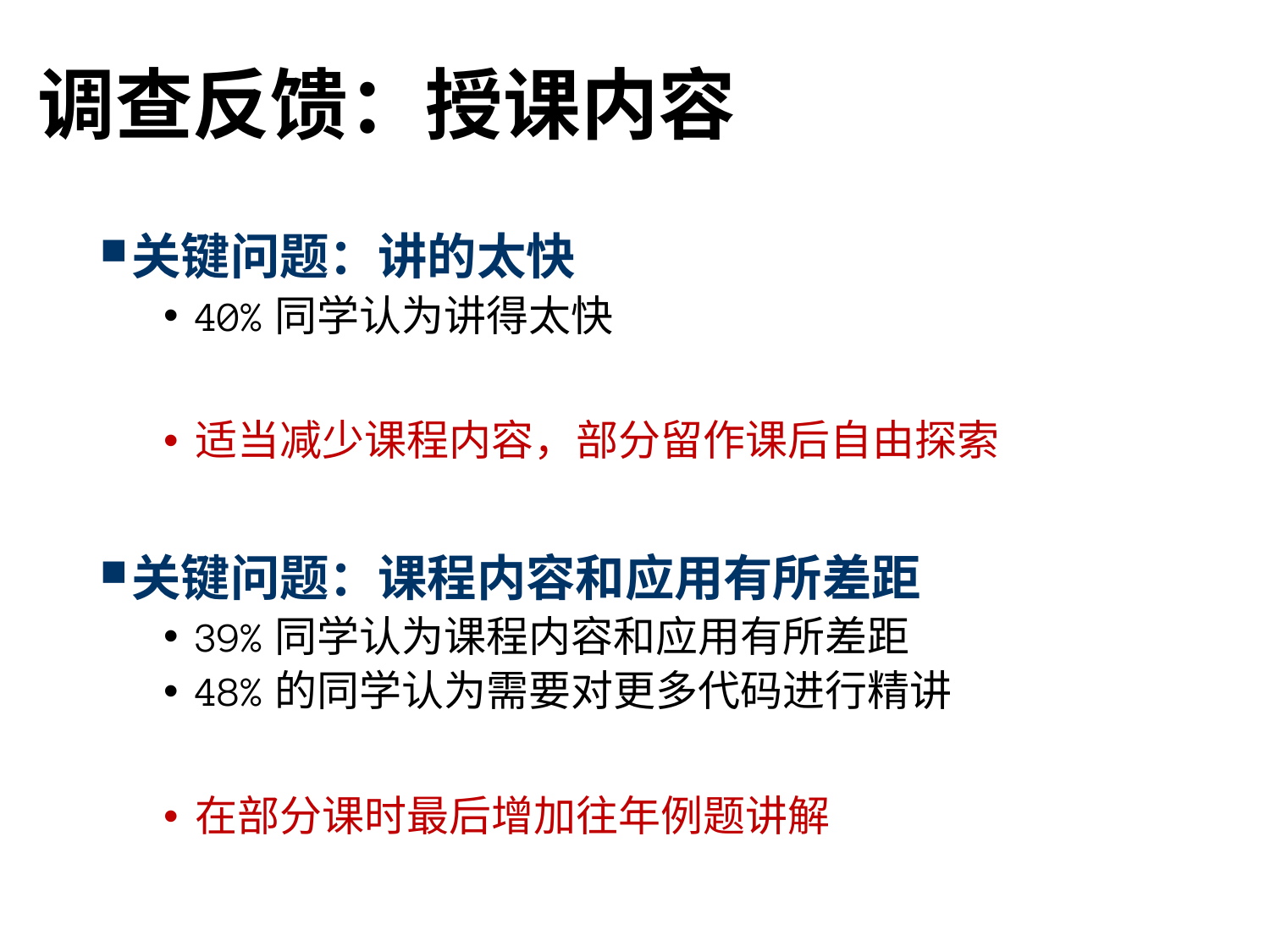

# 调查反馈：授课内容
关键问题：讲的太快
40%同学认为讲得太快

适当减少课程内容，部分留作课后自由探索

关键问题：课程内容和应用有所差距
39%同学认为课程内容和应用有所差距
48%的同学认为需要对更多代码进行精讲

在部分课时最后增加往年例题讲解

10